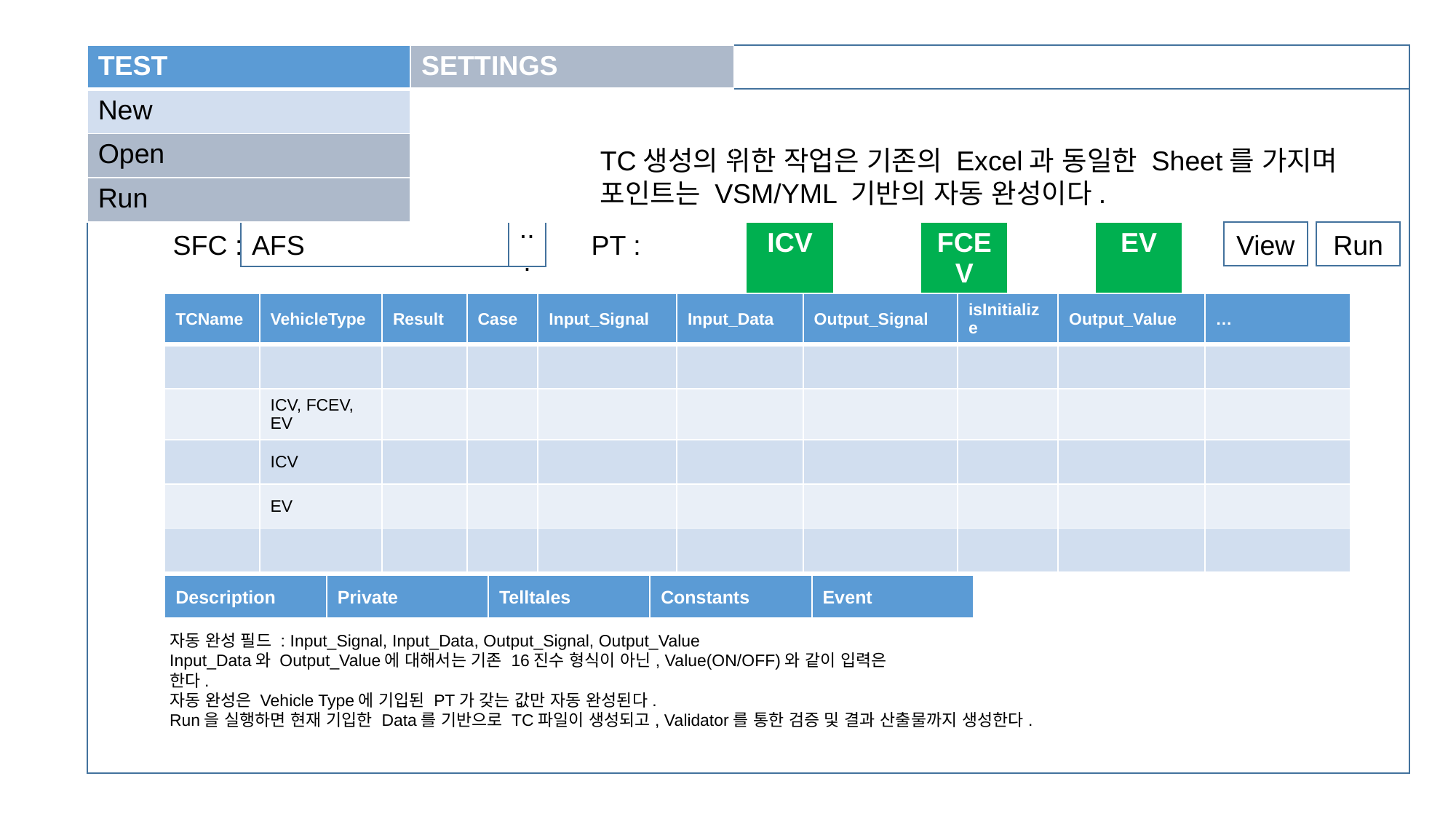

| TEST | SETTINGS |
| --- | --- |
| New |  |
| Open |  |
| Run |  |
TC생성의 위한 작업은 기존의 Excel과 동일한 Sheet를 가지며
포인트는 VSM/YML 기반의 자동 완성이다.
|  | ICV |  | FCEV |  | EV |
| --- | --- | --- | --- | --- | --- |
View
Run
SFC :
AFS
...
PT :
| TCName | VehicleType | Result | Case | Input\_Signal | Input\_Data | Output\_Signal | isInitialize | Output\_Value | … |
| --- | --- | --- | --- | --- | --- | --- | --- | --- | --- |
|  |  |  |  |  |  |  |  |  |  |
|  | ICV, FCEV, EV |  |  |  |  |  |  |  |  |
|  | ICV |  |  |  |  |  |  |  |  |
|  | EV |  |  |  |  |  |  |  |  |
|  |  |  |  |  |  |  |  |  |  |
| Description | Private | Telltales | Constants | Event |
| --- | --- | --- | --- | --- |
자동 완성 필드 : Input_Signal, Input_Data, Output_Signal, Output_Value
Input_Data와 Output_Value에 대해서는 기존 16진수 형식이 아닌, Value(ON/OFF)와 같이 입력은
한다.
자동 완성은 Vehicle Type에 기입된 PT가 갖는 값만 자동 완성된다.
Run을 실행하면 현재 기입한 Data를 기반으로 TC파일이 생성되고, Validator를 통한 검증 및 결과 산출물까지 생성한다.